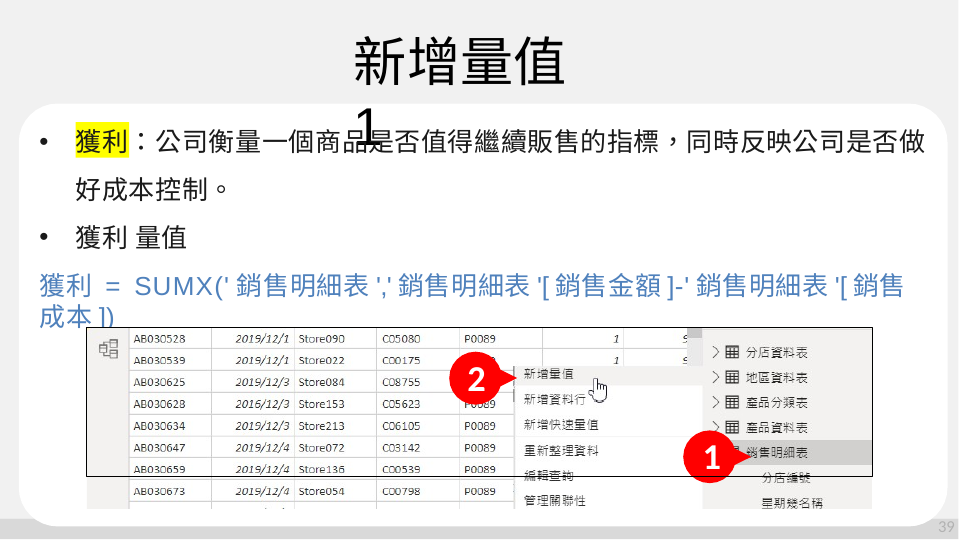

# 新增量值 1

獲利：公司衡量一個商品是否值得繼續販售的指標，同時反映公司是否做 好成本控制。
獲利 量值
獲利 = SUMX('銷售明細表','銷售明細表'[銷售金額]-'銷售明細表'[銷售成本])

2

1

39